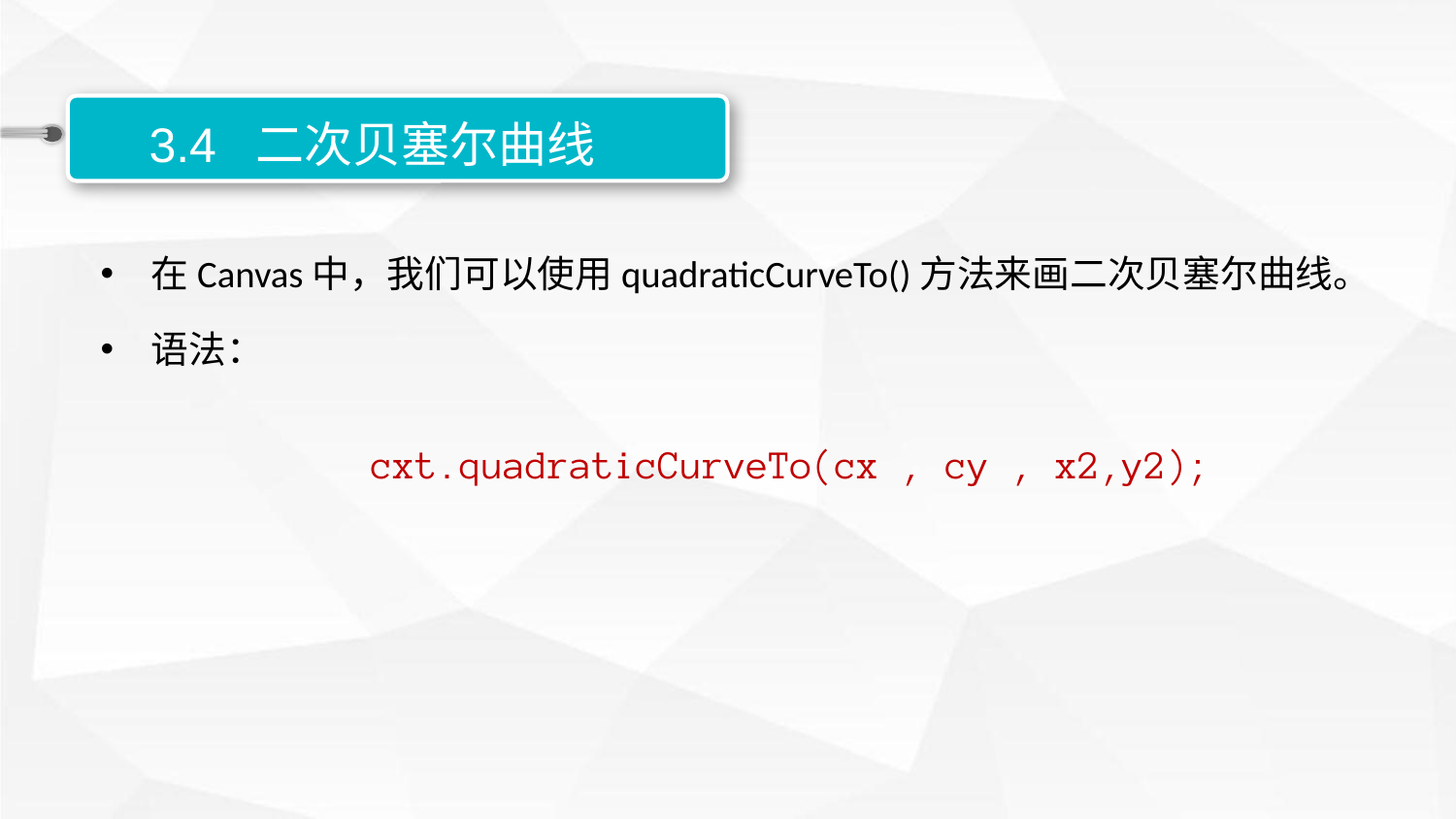

3.4  二次贝塞尔曲线

在Canvas中，我们可以使用quadraticCurveTo()方法来画二次贝塞尔曲线。
语法：
cxt.quadraticCurveTo(cx , cy , x2,y2);